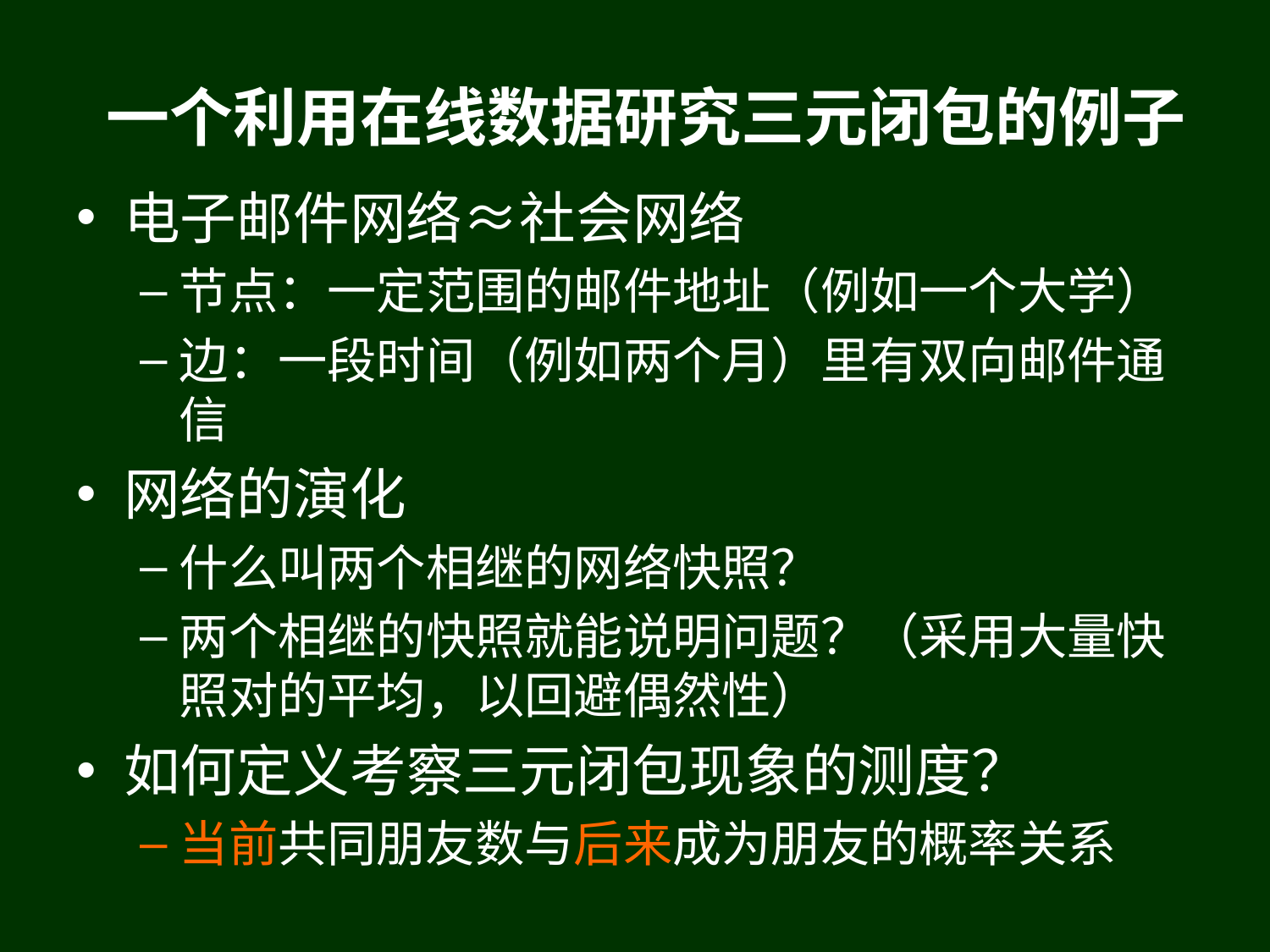

# 一个利用在线数据研究三元闭包的例子
电子邮件网络≈社会网络
节点：一定范围的邮件地址（例如一个大学）
边：一段时间（例如两个月）里有双向邮件通信
网络的演化
什么叫两个相继的网络快照？
两个相继的快照就能说明问题？（采用大量快照对的平均，以回避偶然性）
如何定义考察三元闭包现象的测度？
当前共同朋友数与后来成为朋友的概率关系